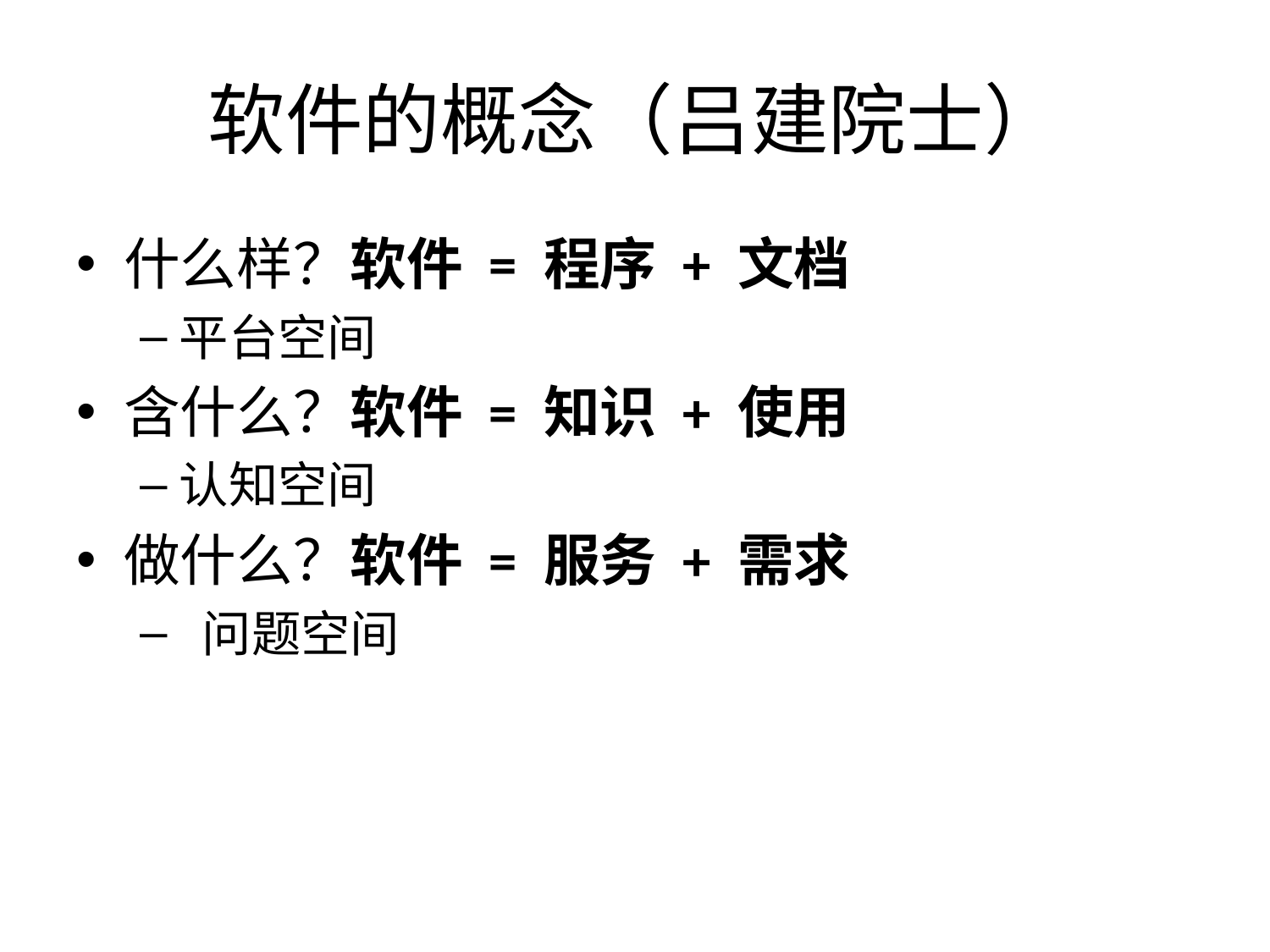

# 软件的概念（吕建院士）
什么样？软件 = 程序 + 文档
平台空间
含什么？软件 = 知识 + 使用
认知空间
做什么？软件 = 服务 + 需求
 问题空间